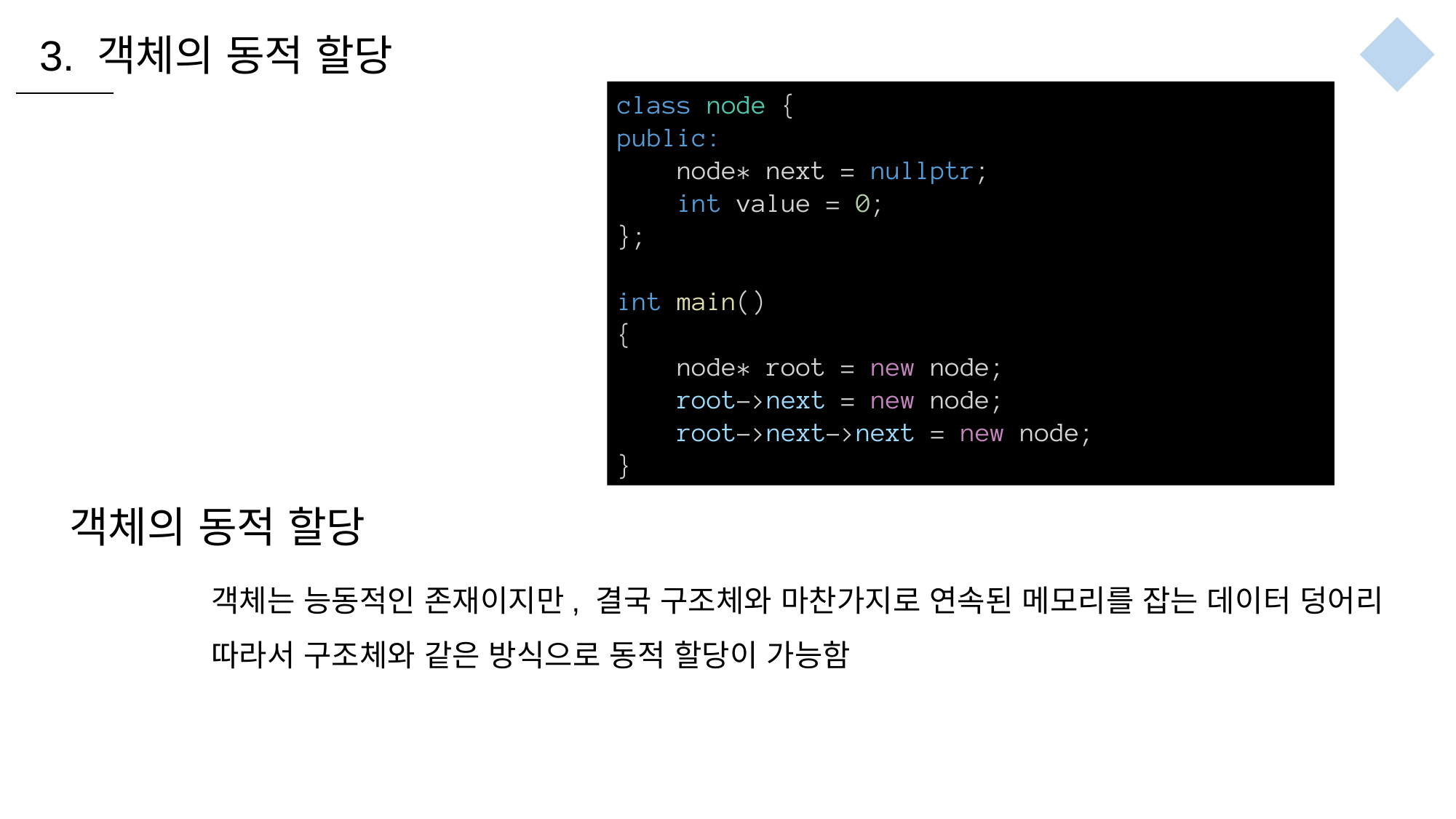

3. 객체의 동적 할당
class node {
public:
    node* next = nullptr;
    int value = 0;
};
int main()
{
    node* root = new node;
    root->next = new node;
    root->next->next = new node;
}
객체의 동적 할당
객체는 능동적인 존재이지만, 결국 구조체와 마찬가지로 연속된 메모리를 잡는 데이터 덩어리
따라서 구조체와 같은 방식으로 동적 할당이 가능함